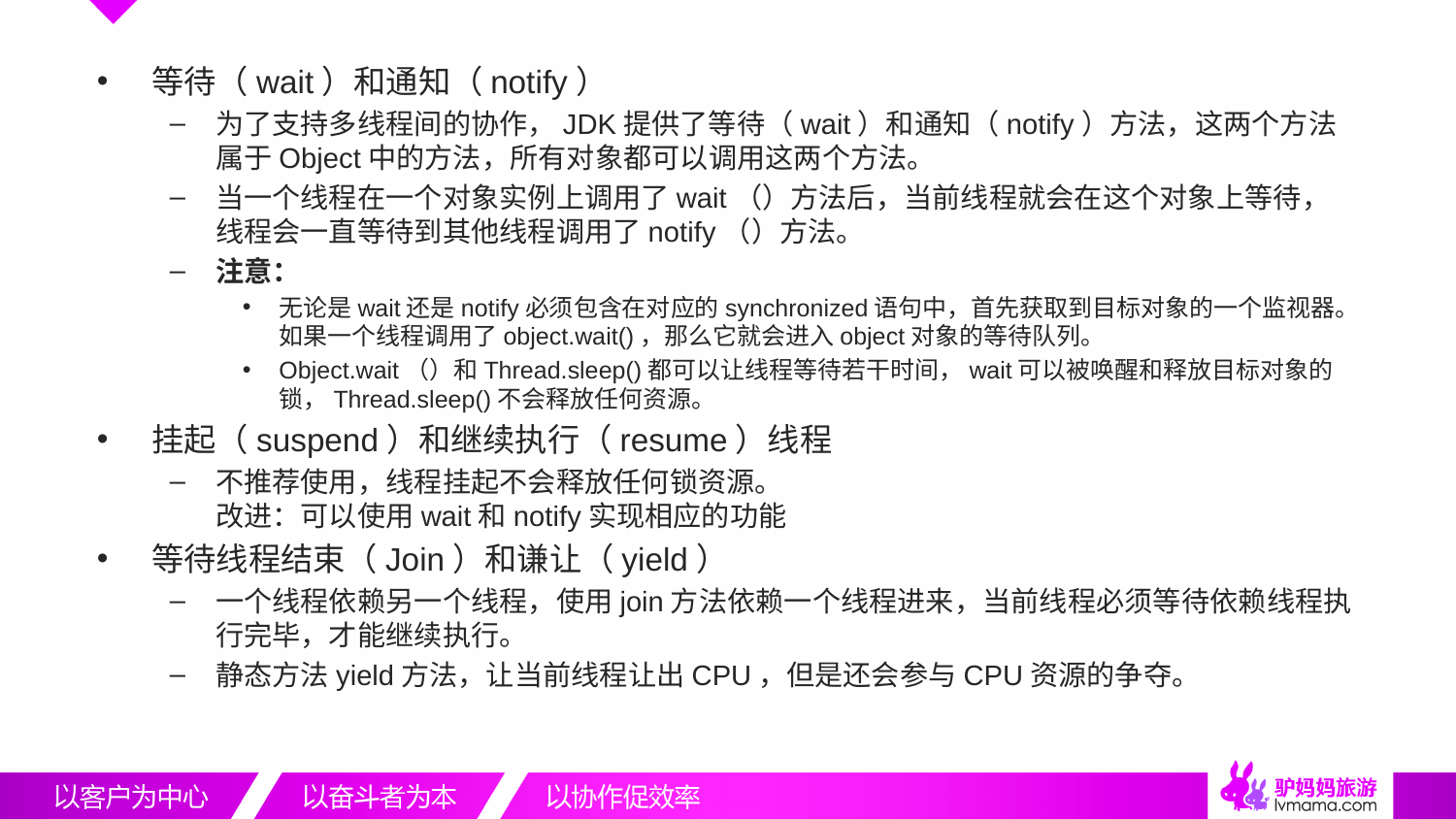

等待（wait）和通知（notify）
为了支持多线程间的协作，JDK提供了等待（wait）和通知（notify）方法，这两个方法属于Object中的方法，所有对象都可以调用这两个方法。
当一个线程在一个对象实例上调用了wait（）方法后，当前线程就会在这个对象上等待，线程会一直等待到其他线程调用了notify（）方法。
注意：
无论是wait还是notify必须包含在对应的synchronized语句中，首先获取到目标对象的一个监视器。如果一个线程调用了object.wait()，那么它就会进入object对象的等待队列。
Object.wait（）和Thread.sleep()都可以让线程等待若干时间，wait可以被唤醒和释放目标对象的锁，Thread.sleep()不会释放任何资源。
挂起（suspend）和继续执行（resume）线程
不推荐使用，线程挂起不会释放任何锁资源。 
改进：可以使用wait和notify实现相应的功能
等待线程结束（Join）和谦让（yield）
一个线程依赖另一个线程，使用join方法依赖一个线程进来，当前线程必须等待依赖线程执行完毕，才能继续执行。
静态方法yield方法，让当前线程让出CPU，但是还会参与CPU资源的争夺。